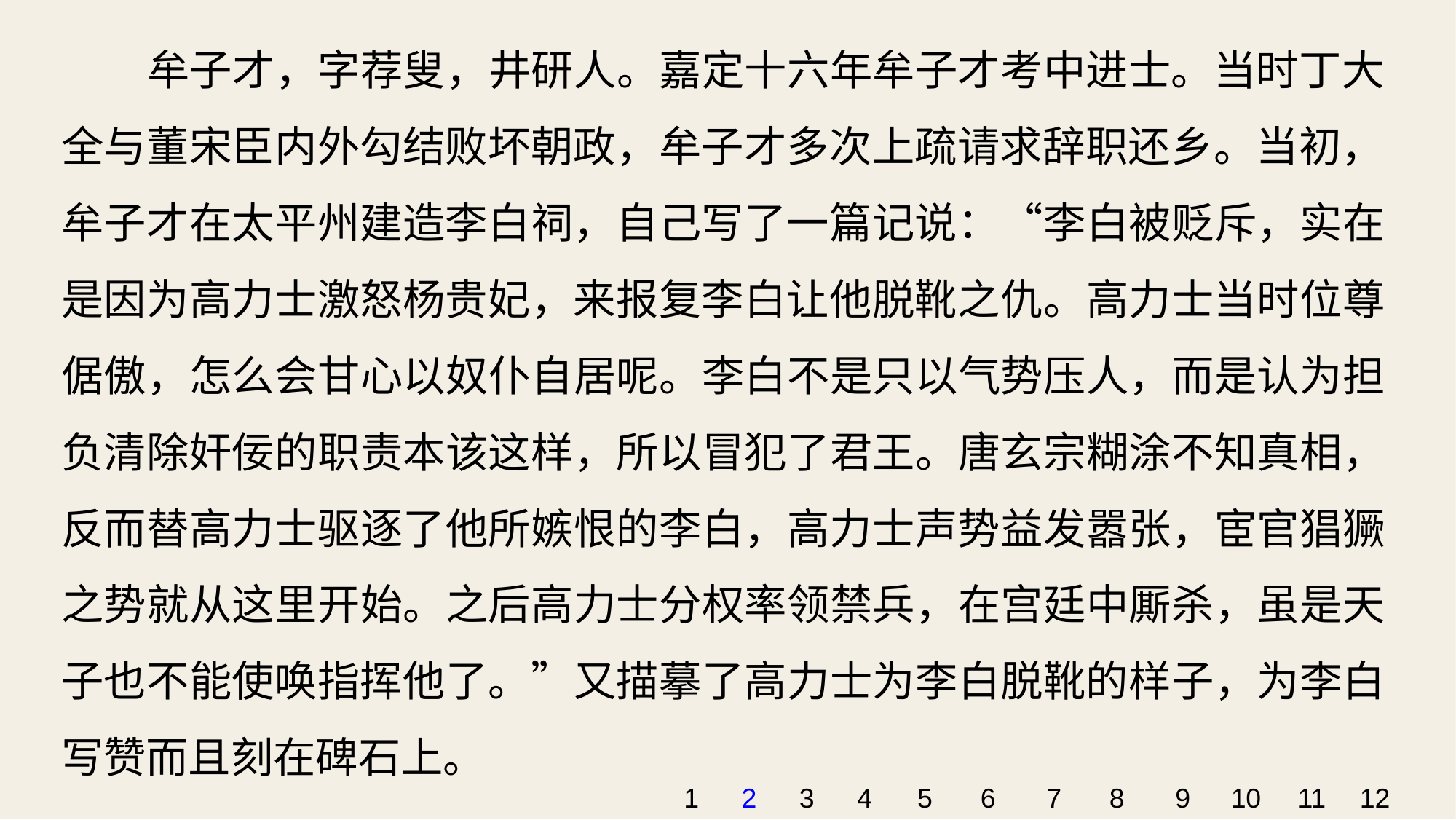

牟子才，字荐叟，井研人。嘉定十六年牟子才考中进士。当时丁大全与董宋臣内外勾结败坏朝政，牟子才多次上疏请求辞职还乡。当初，牟子才在太平州建造李白祠，自己写了一篇记说：“李白被贬斥，实在是因为高力士激怒杨贵妃，来报复李白让他脱靴之仇。高力士当时位尊倨傲，怎么会甘心以奴仆自居呢。李白不是只以气势压人，而是认为担负清除奸佞的职责本该这样，所以冒犯了君王。唐玄宗糊涂不知真相，反而替高力士驱逐了他所嫉恨的李白，高力士声势益发嚣张，宦官猖獗之势就从这里开始。之后高力士分权率领禁兵，在宫廷中厮杀，虽是天子也不能使唤指挥他了。”又描摹了高力士为李白脱靴的样子，为李白写赞而且刻在碑石上。
1
2
3
4
5
6
7
8
9
10
11
12